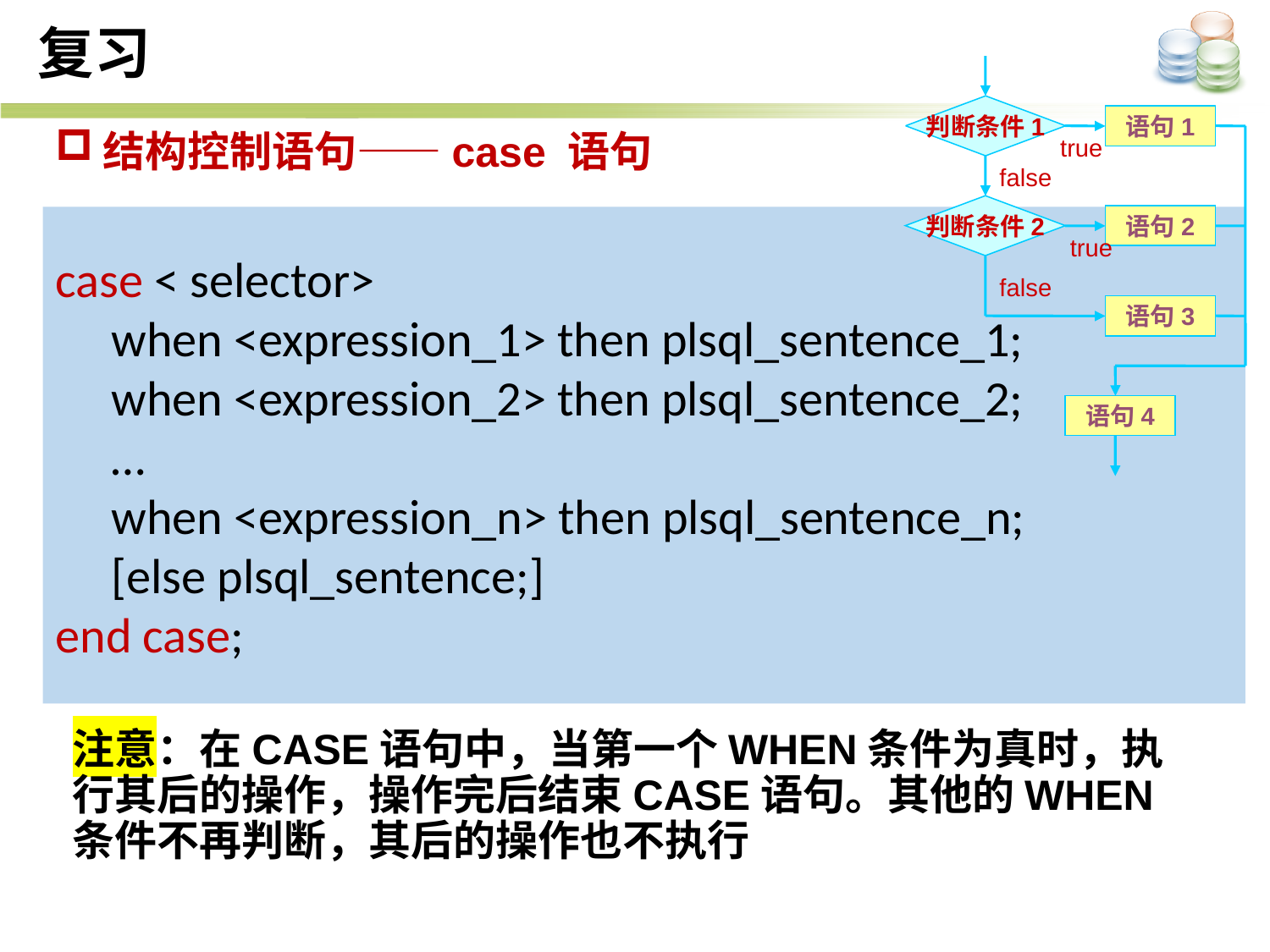

复习

判断条件1
语句1
true

false

判断条件2
语句2
true

false
语句3

语句4

结构控制语句——case 语句

case < selector>
     when <expression_1> then plsql_sentence_1;
     when <expression_2> then plsql_sentence_2;
     …
     when <expression_n> then plsql_sentence_n;
     [else plsql_sentence;]
end case;
注意：在CASE语句中，当第一个WHEN条件为真时，执行其后的操作，操作完后结束CASE语句。其他的WHEN条件不再判断，其后的操作也不执行
9